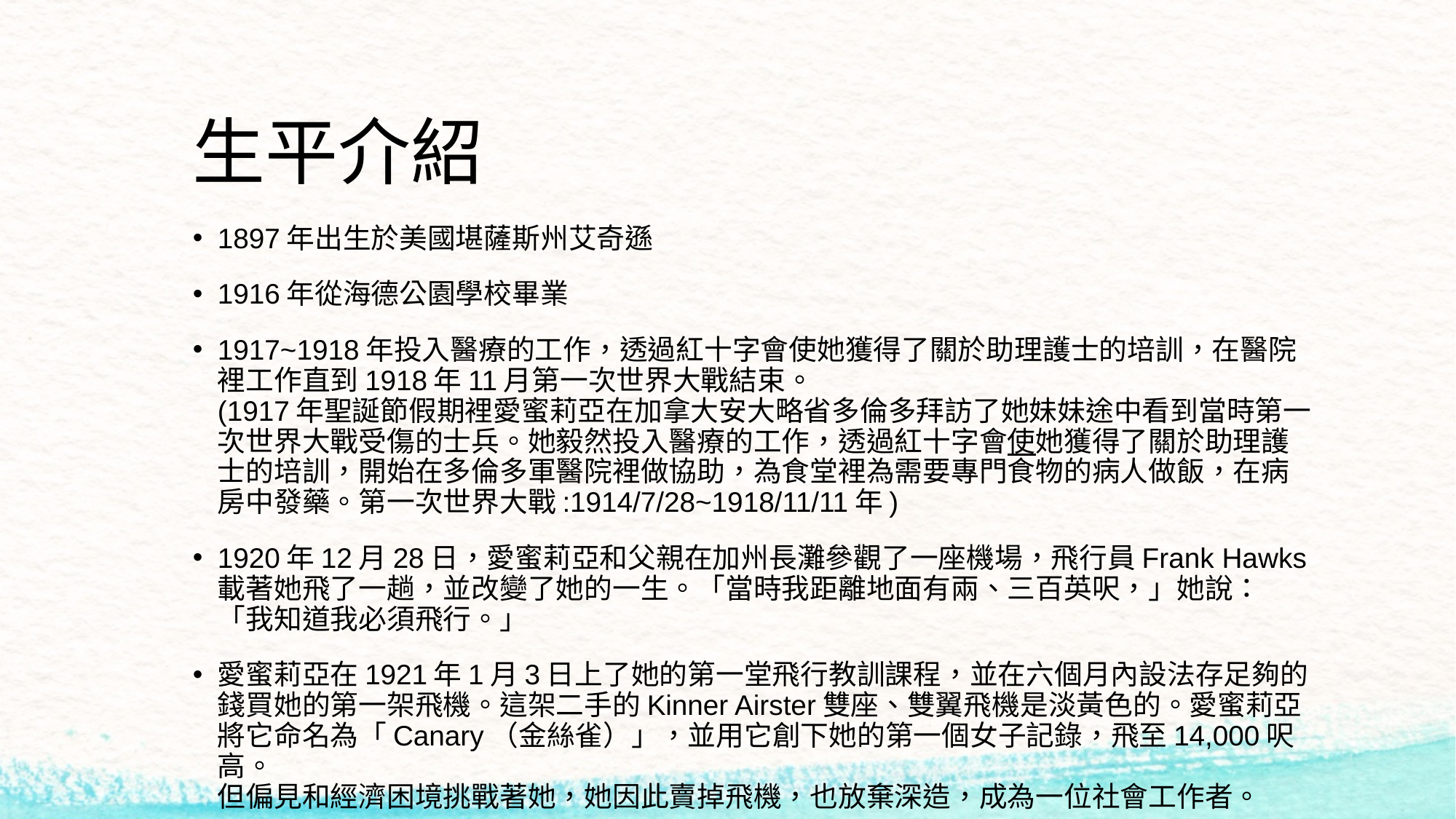

# 生平介紹
1897年出生於美國堪薩斯州艾奇遜
1916年從海德公園學校畢業
1917~1918年投入醫療的工作，透過紅十字會使她獲得了關於助理護士的培訓，在醫院裡工作直到1918年11月第一次世界大戰結束。
(1917年聖誕節假期裡愛蜜莉亞在加拿大安大略省多倫多拜訪了她妹妹途中看到當時第一次世界大戰受傷的士兵。她毅然投入醫療的工作，透過紅十字會使她獲得了關於助理護士的培訓，開始在多倫多軍醫院裡做協助，為食堂裡為需要專門食物的病人做飯，在病房中發藥。第一次世界大戰:1914/7/28~1918/11/11年)
1920年12月28日，愛蜜莉亞和父親在加州長灘參觀了一座機場，飛行員Frank Hawks載著她飛了一趟，並改變了她的一生。「當時我距離地面有兩、三百英呎，」她說：「我知道我必須飛行。」
愛蜜莉亞在1921年1月3日上了她的第一堂飛行教訓課程，並在六個月內設法存足夠的錢買她的第一架飛機。這架二手的Kinner Airster雙座、雙翼飛機是淡黃色的。愛蜜莉亞將它命名為「Canary（金絲雀）」，並用它創下她的第一個女子記錄，飛至14,000呎高。
但偏見和經濟困境挑戰著她，她因此賣掉飛機，也放棄深造，成為一位社會工作者。